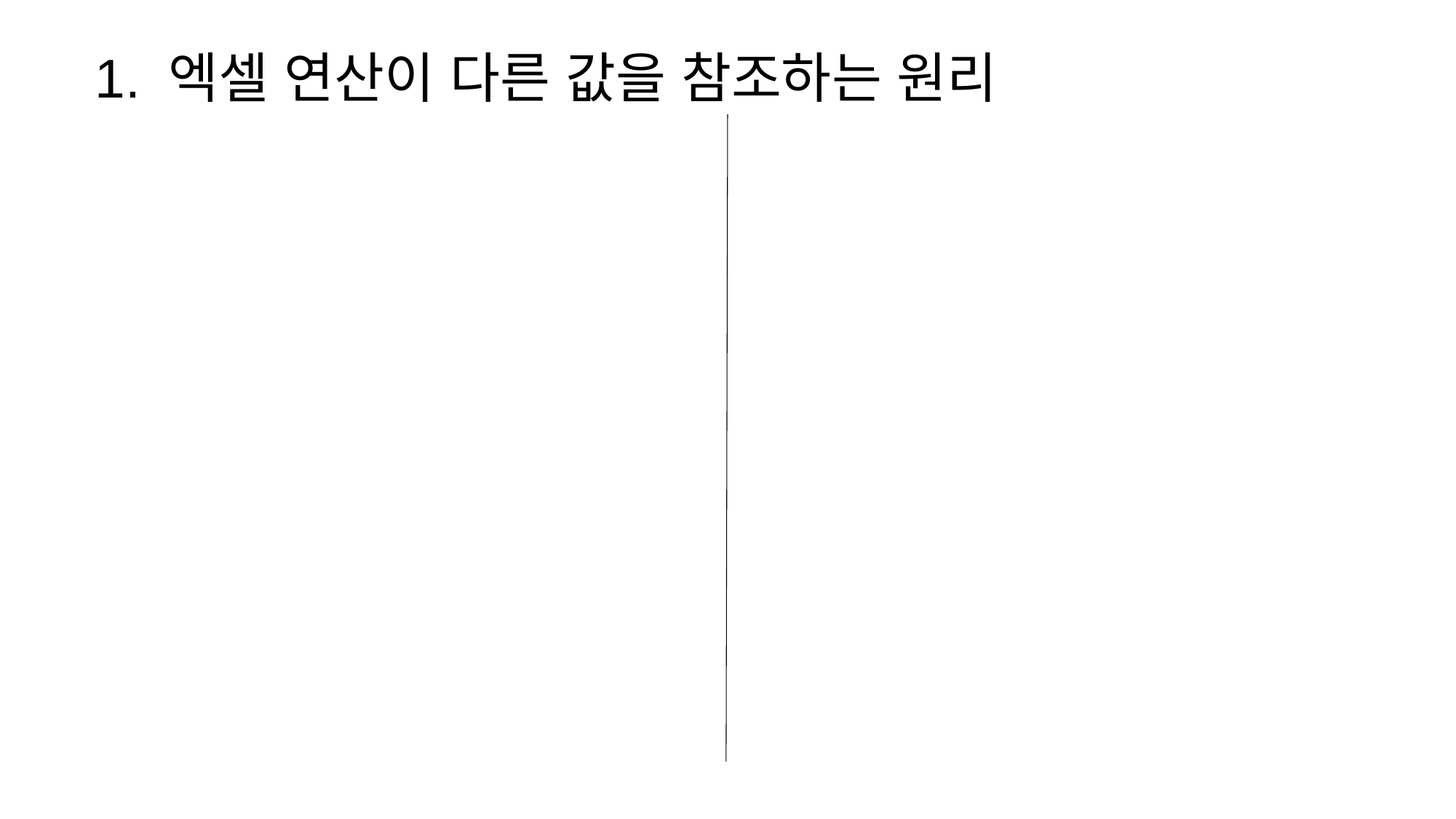

1. 엑셀 연산이 다른 값을 참조하는 원리